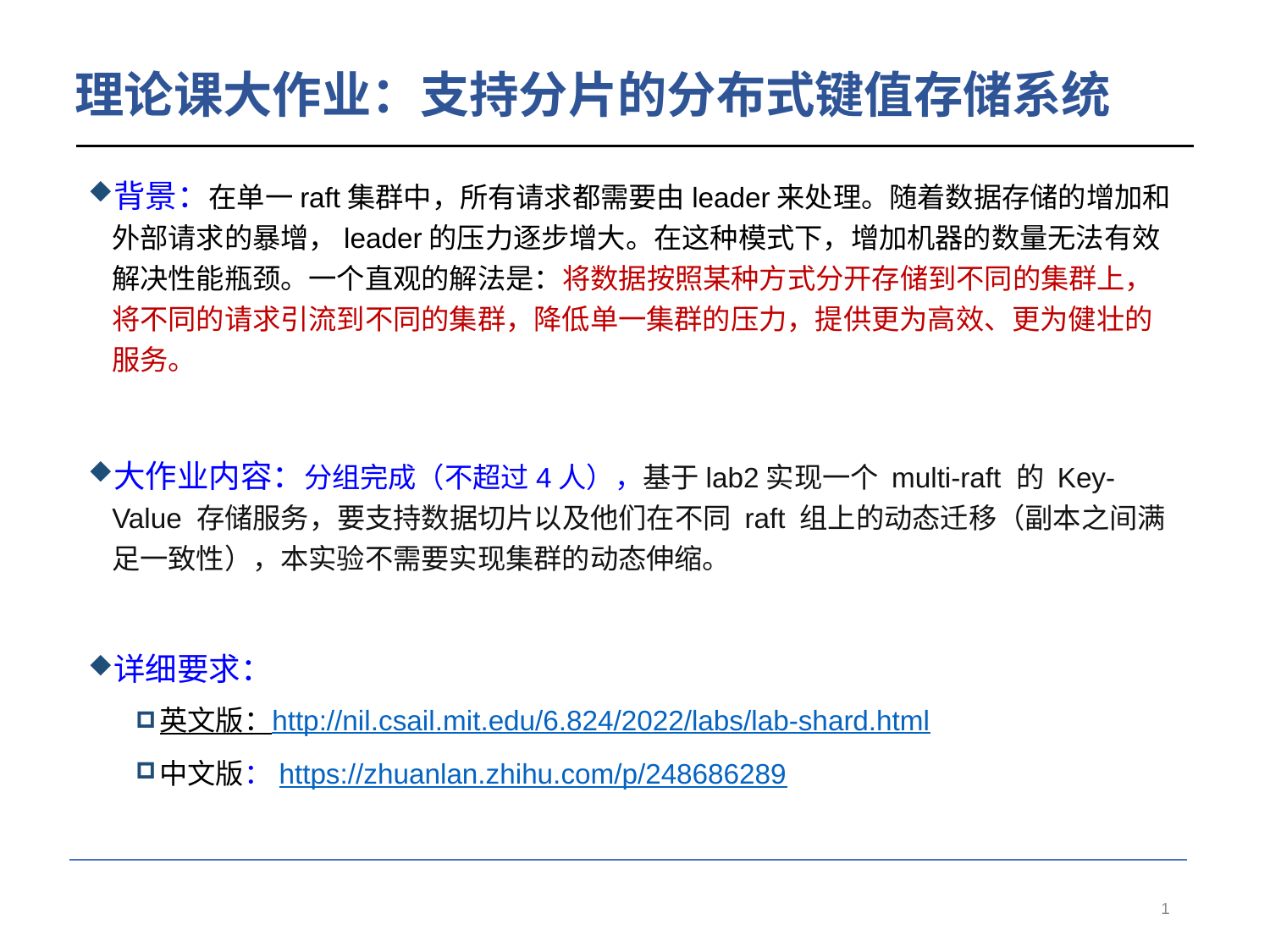

# 理论课大作业：支持分片的分布式键值存储系统
背景：在单一raft集群中，所有请求都需要由leader来处理。随着数据存储的增加和外部请求的暴增，leader的压力逐步增大。在这种模式下，增加机器的数量无法有效解决性能瓶颈。一个直观的解法是：将数据按照某种方式分开存储到不同的集群上，将不同的请求引流到不同的集群，降低单一集群的压力，提供更为高效、更为健壮的服务。

大作业内容：分组完成（不超过4人），基于lab2实现一个 multi-raft 的 Key-Value 存储服务，要支持数据切片以及他们在不同 raft 组上的动态迁移（副本之间满足一致性），本实验不需要实现集群的动态伸缩。

详细要求：
英文版：http://nil.csail.mit.edu/6.824/2022/labs/lab-shard.html
中文版：https://zhuanlan.zhihu.com/p/248686289

1